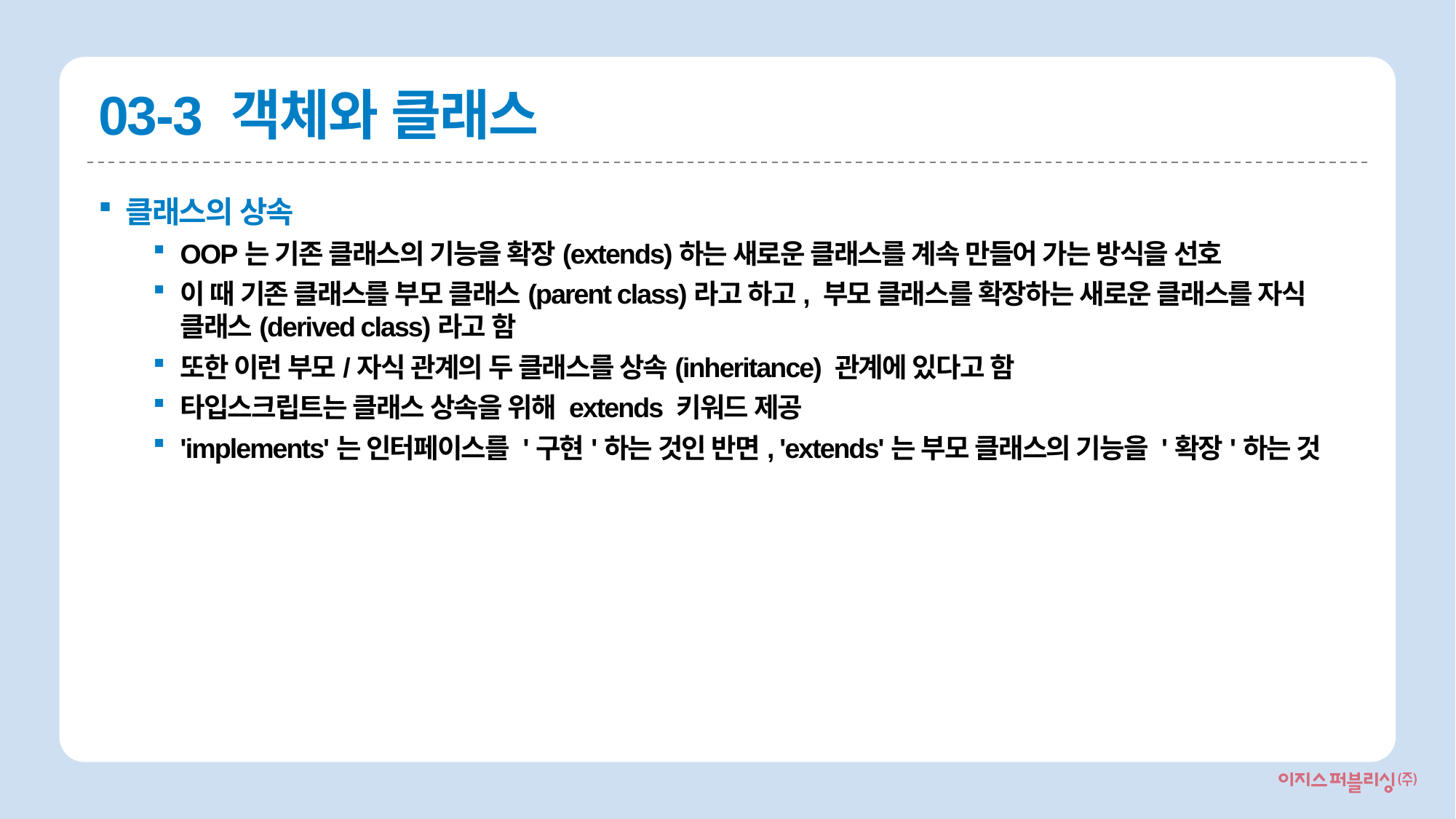

# 03-3 객체와 클래스
클래스의 상속
OOP는 기존 클래스의 기능을 확장(extends)하는 새로운 클래스를 계속 만들어 가는 방식을 선호
이 때 기존 클래스를 부모 클래스(parent class)라고 하고, 부모 클래스를 확장하는 새로운 클래스를 자식 클래스(derived class)라고 함
또한 이런 부모/자식 관계의 두 클래스를 상속(inheritance) 관계에 있다고 함
타입스크립트는 클래스 상속을 위해 extends 키워드 제공
'implements'는 인터페이스를 '구현'하는 것인 반면, 'extends'는 부모 클래스의 기능을 '확장'하는 것